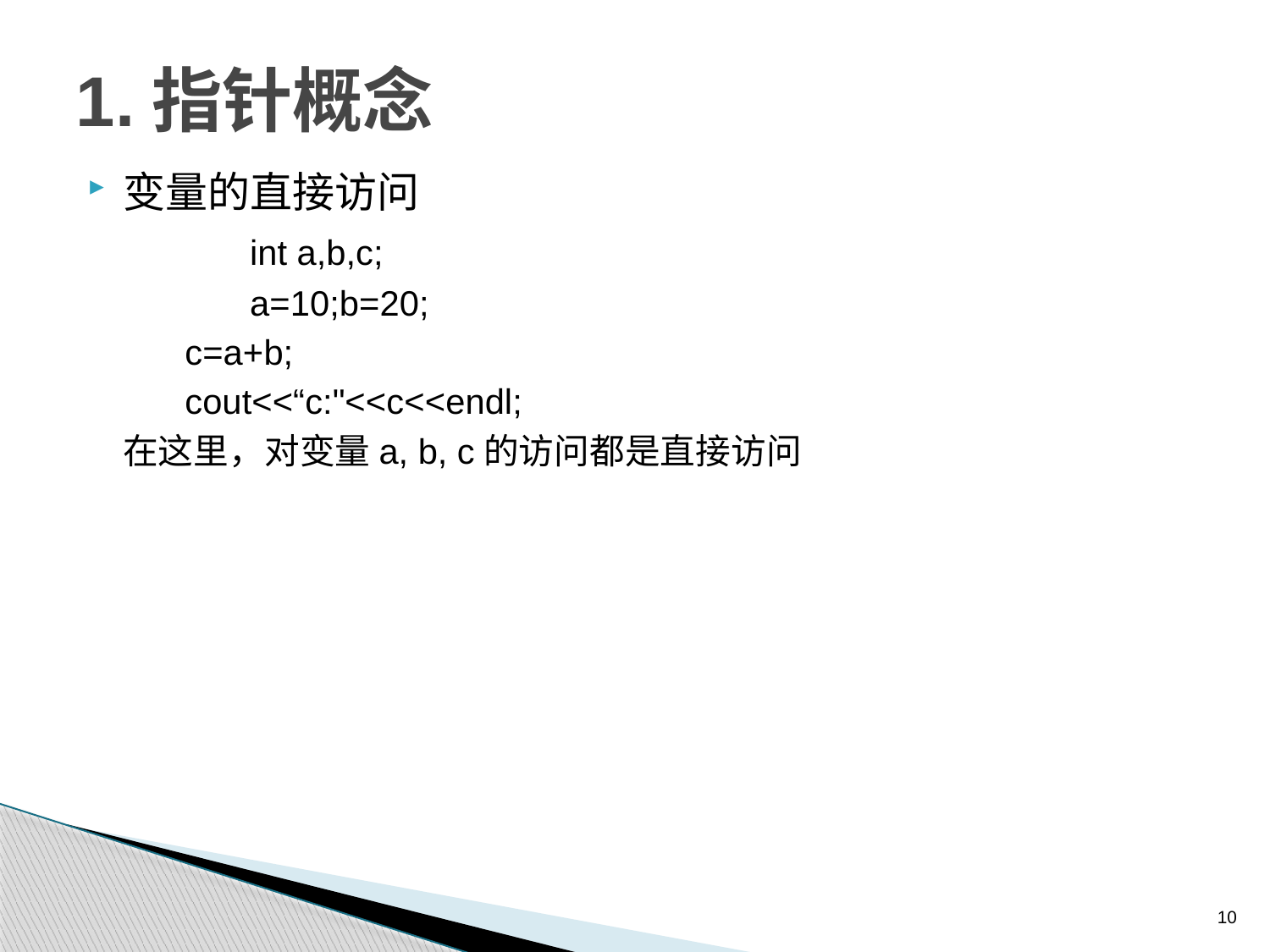

# 1.指针概念
变量的直接访问
		int a,b,c;
		a=10;b=20;
          c=a+b;
          cout<<“c:"<<c<<endl;
	在这里，对变量a, b, c的访问都是直接访问
10